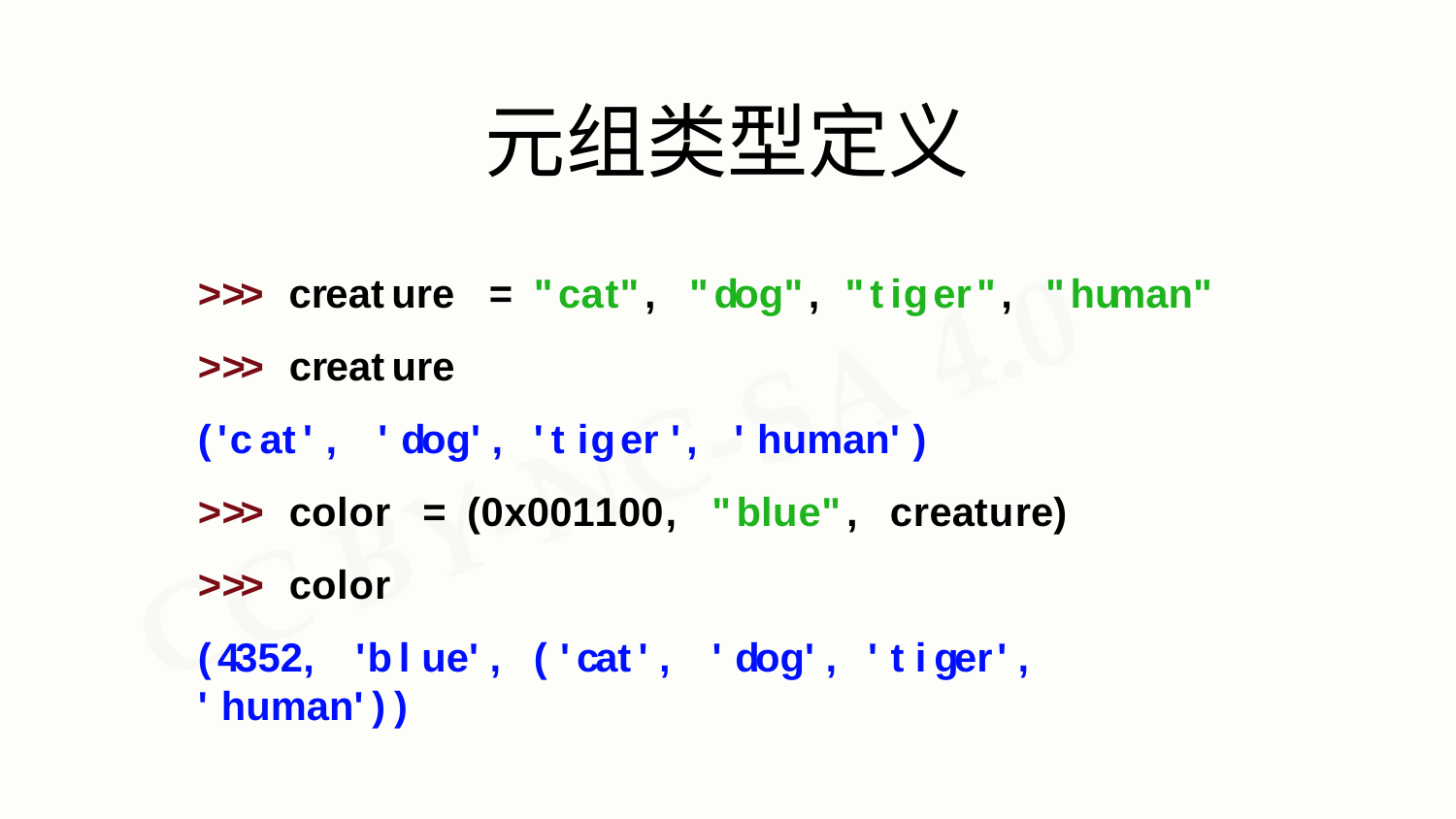

# 元组类型定义
>>>	creature	=	"cat",	"dog",	"tiger",	"human"
>>>	creature
('cat',	'dog',	'tiger',	'human')
>>>	color	=	(0x001100,	"blue",	creature)
>>>	color
(4352,	'blue',	('cat',	'dog',	'tiger',	'human'))